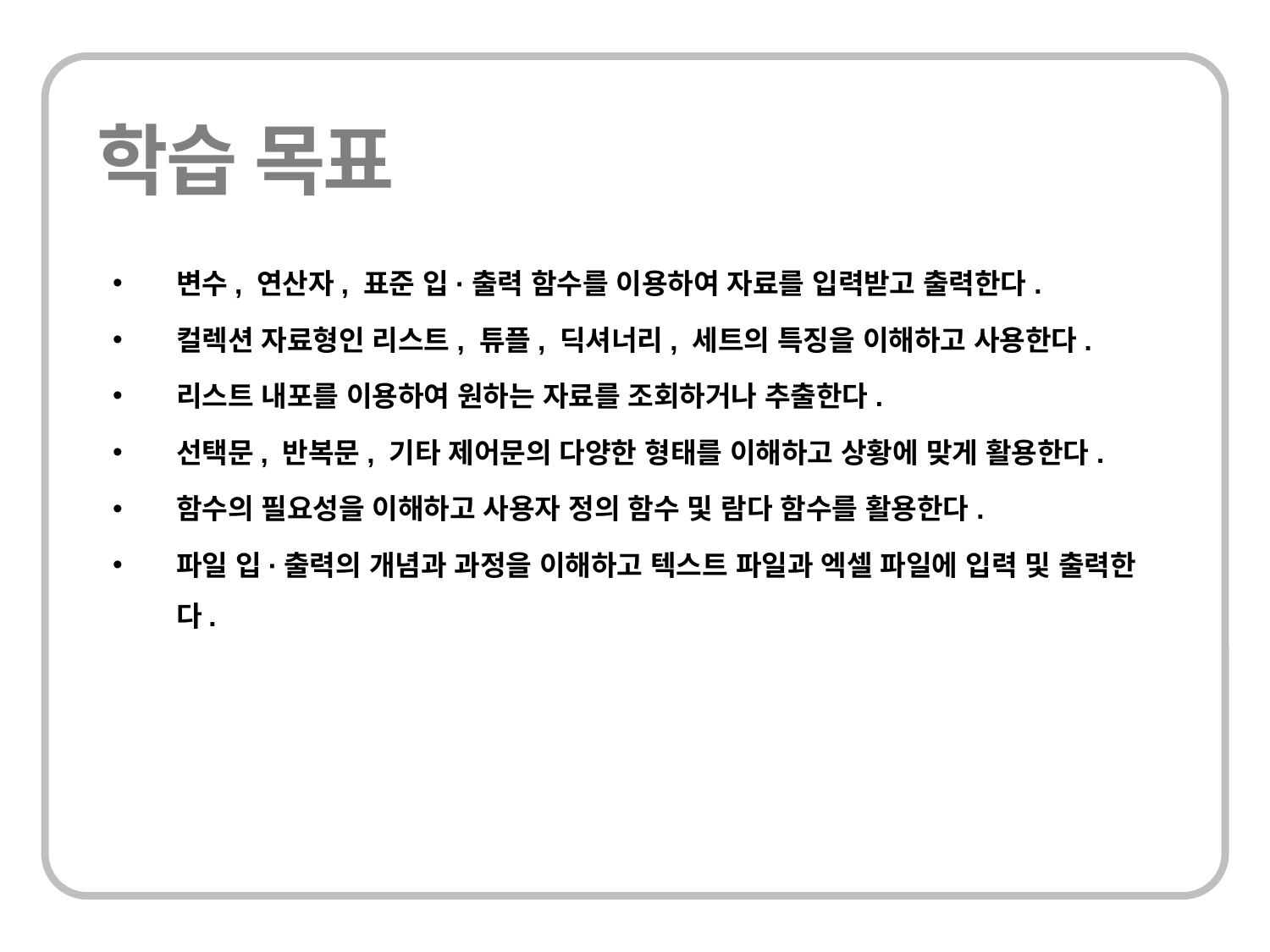

변수, 연산자, 표준 입·출력 함수를 이용하여 자료를 입력받고 출력한다.
컬렉션 자료형인 리스트, 튜플, 딕셔너리, 세트의 특징을 이해하고 사용한다.
리스트 내포를 이용하여 원하는 자료를 조회하거나 추출한다.
선택문, 반복문, 기타 제어문의 다양한 형태를 이해하고 상황에 맞게 활용한다.
함수의 필요성을 이해하고 사용자 정의 함수 및 람다 함수를 활용한다.
파일 입·출력의 개념과 과정을 이해하고 텍스트 파일과 엑셀 파일에 입력 및 출력한다.